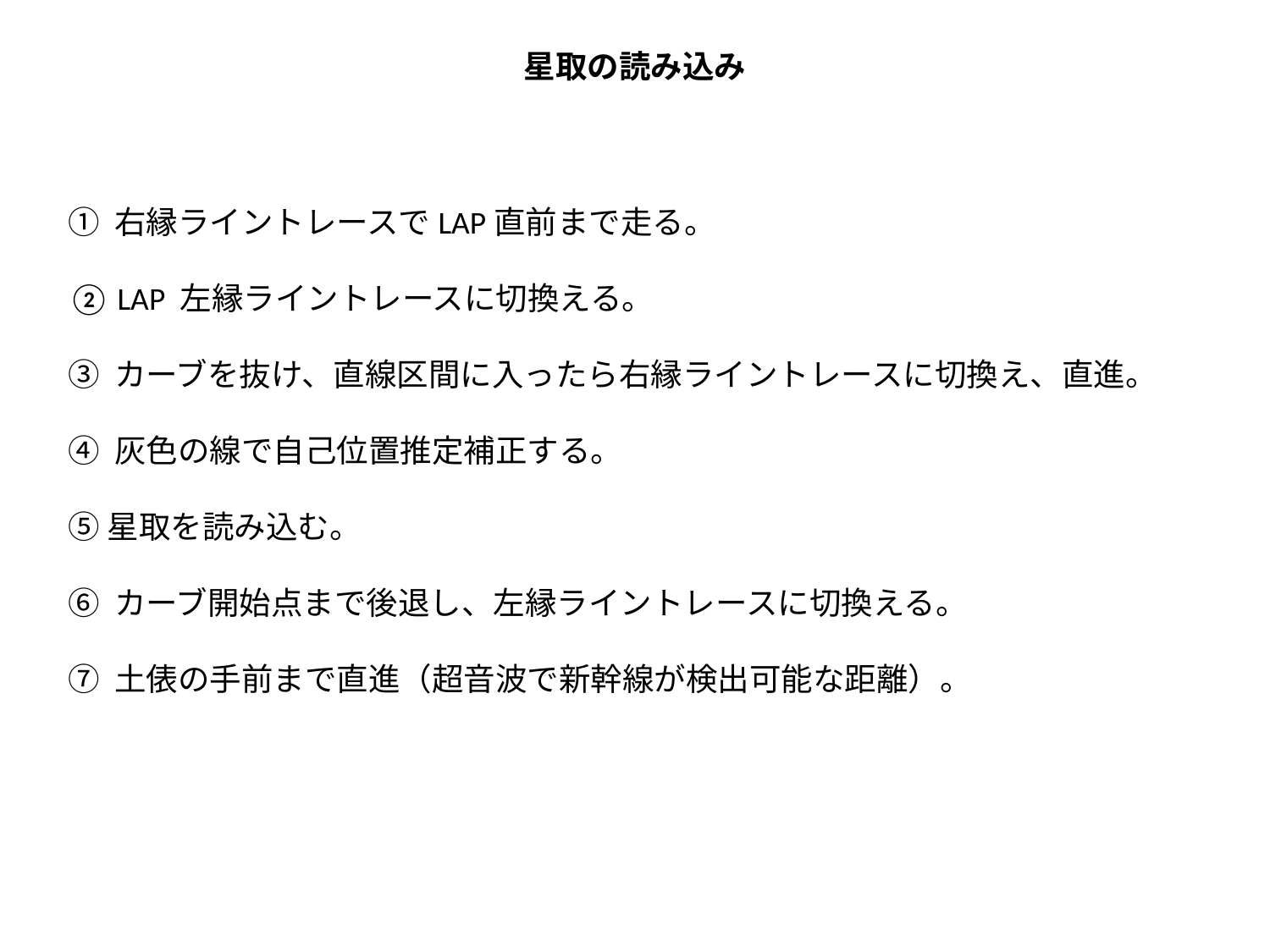

星取の読み込み
① 右縁ライントレースでLAP直前まで走る。

② LAP 左縁ライントレースに切換える。

③ カーブを抜け、直線区間に入ったら右縁ライントレースに切換え、直進。

④ 灰色の線で自己位置推定補正する。

⑤星取を読み込む。

⑥ カーブ開始点まで後退し、左縁ライントレースに切換える。

⑦ 土俵の手前まで直進（超音波で新幹線が検出可能な距離）。